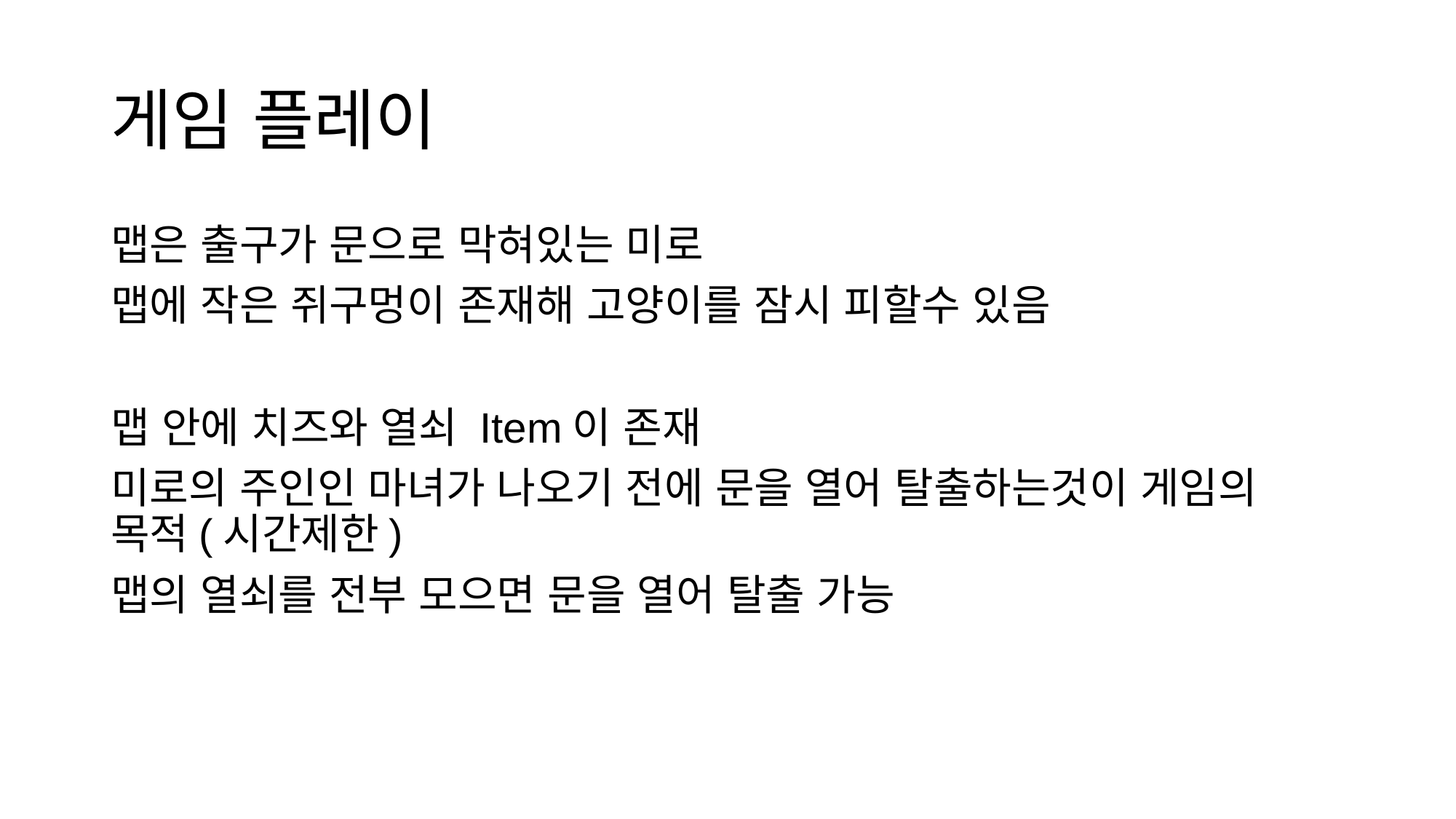

# 게임 플레이
맵은 출구가 문으로 막혀있는 미로
맵에 작은 쥐구멍이 존재해 고양이를 잠시 피할수 있음

맵 안에 치즈와 열쇠 Item이 존재
미로의 주인인 마녀가 나오기 전에 문을 열어 탈출하는것이 게임의 목적(시간제한)
맵의 열쇠를 전부 모으면 문을 열어 탈출 가능